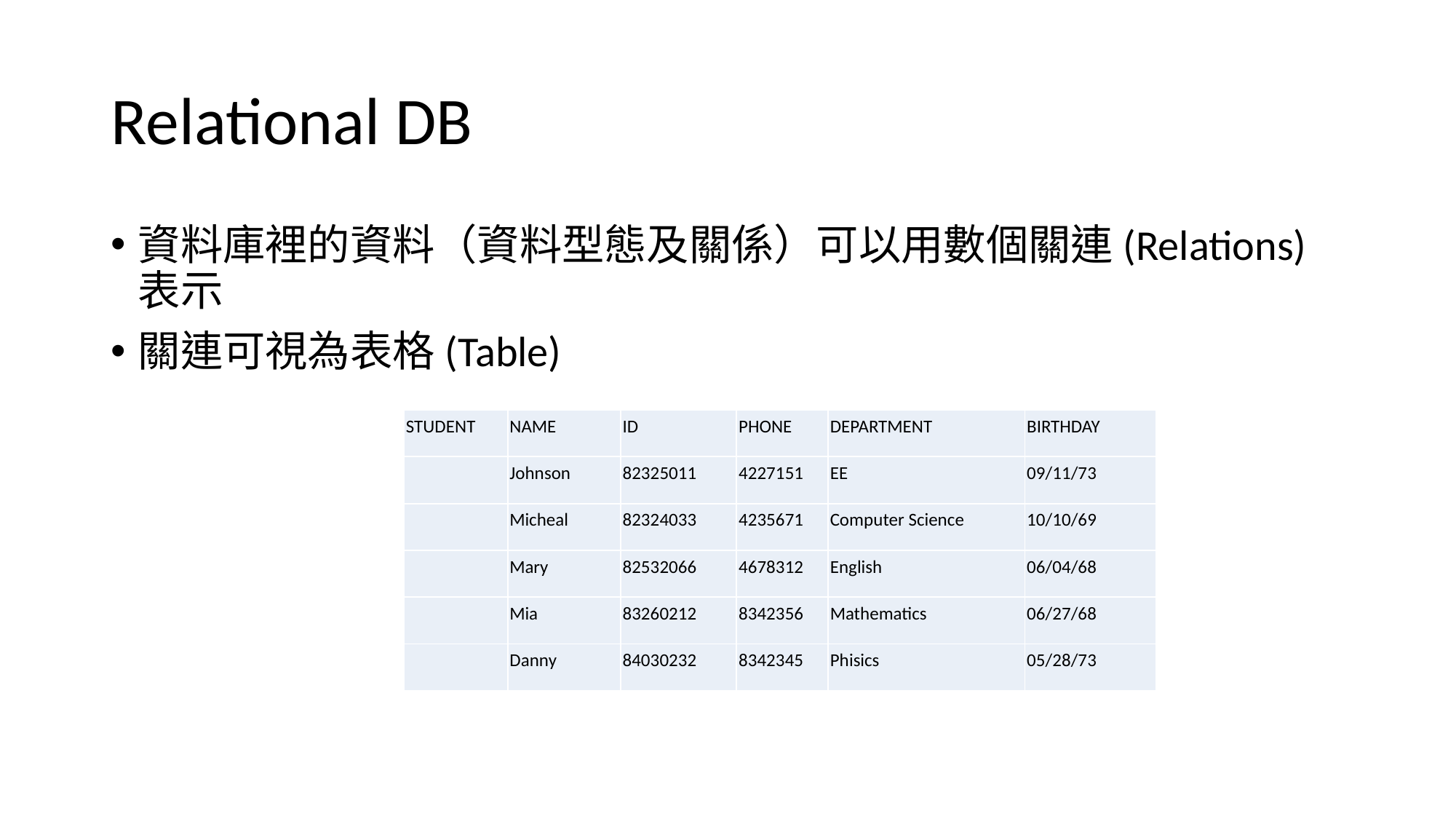

# Relational DB
資料庫裡的資料（資料型態及關係）可以用數個關連(Relations)表示
關連可視為表格(Table)
| STUDENT | NAME | ID | PHONE | DEPARTMENT | BIRTHDAY |
| --- | --- | --- | --- | --- | --- |
|  | Johnson | 82325011 | 4227151 | EE | 09/11/73 |
|  | Micheal | 82324033 | 4235671 | Computer Science | 10/10/69 |
|  | Mary | 82532066 | 4678312 | English | 06/04/68 |
|  | Mia | 83260212 | 8342356 | Mathematics | 06/27/68 |
|  | Danny | 84030232 | 8342345 | Phisics | 05/28/73 |